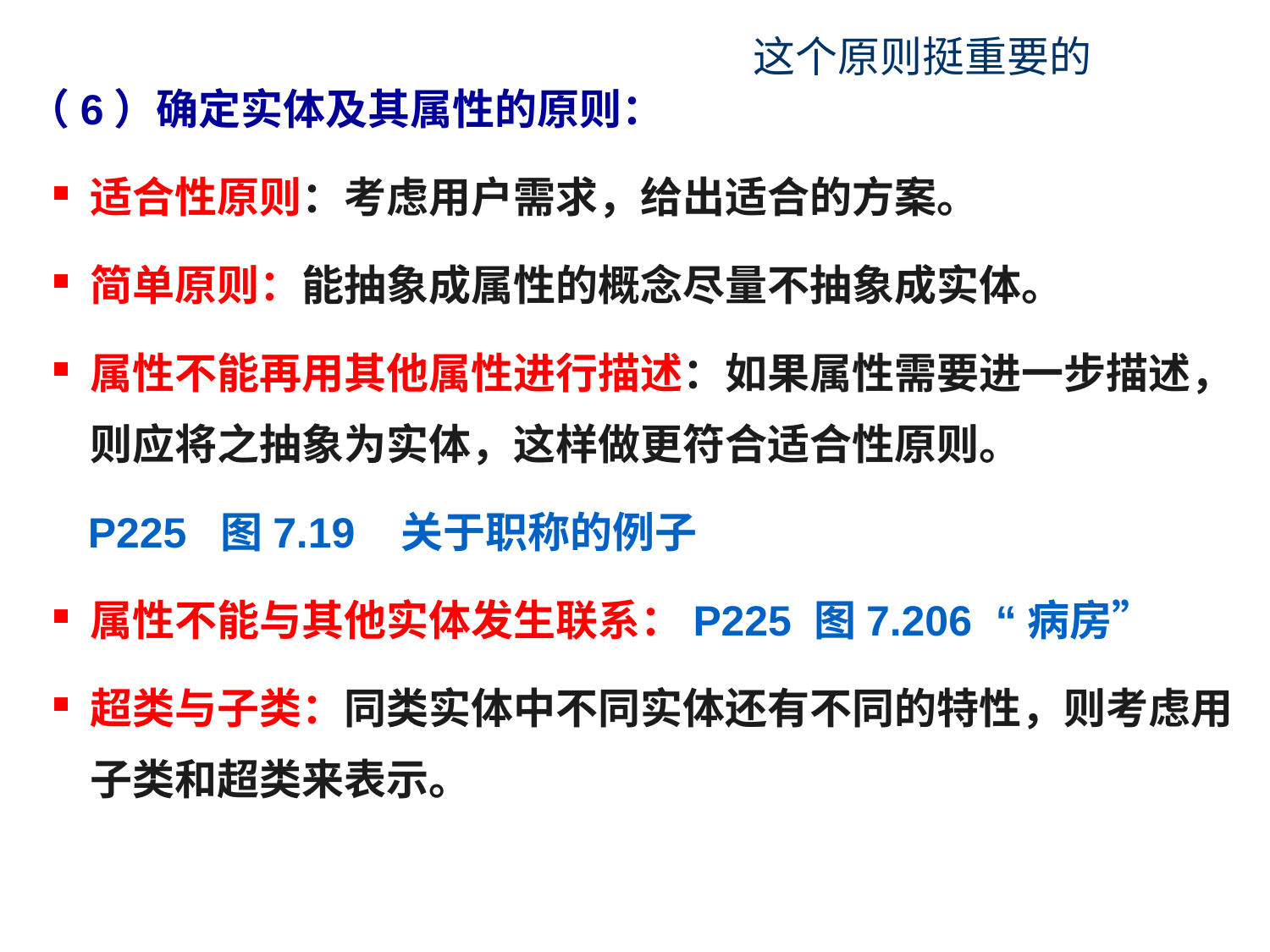

这个原则挺重要的
（6）确定实体及其属性的原则：
适合性原则：考虑用户需求，给出适合的方案。
简单原则：能抽象成属性的概念尽量不抽象成实体。
属性不能再用其他属性进行描述：如果属性需要进一步描述，则应将之抽象为实体，这样做更符合适合性原则。
   P225  图7.19   关于职称的例子
属性不能与其他实体发生联系：P225 图7.206  “病房”
超类与子类：同类实体中不同实体还有不同的特性，则考虑用子类和超类来表示。